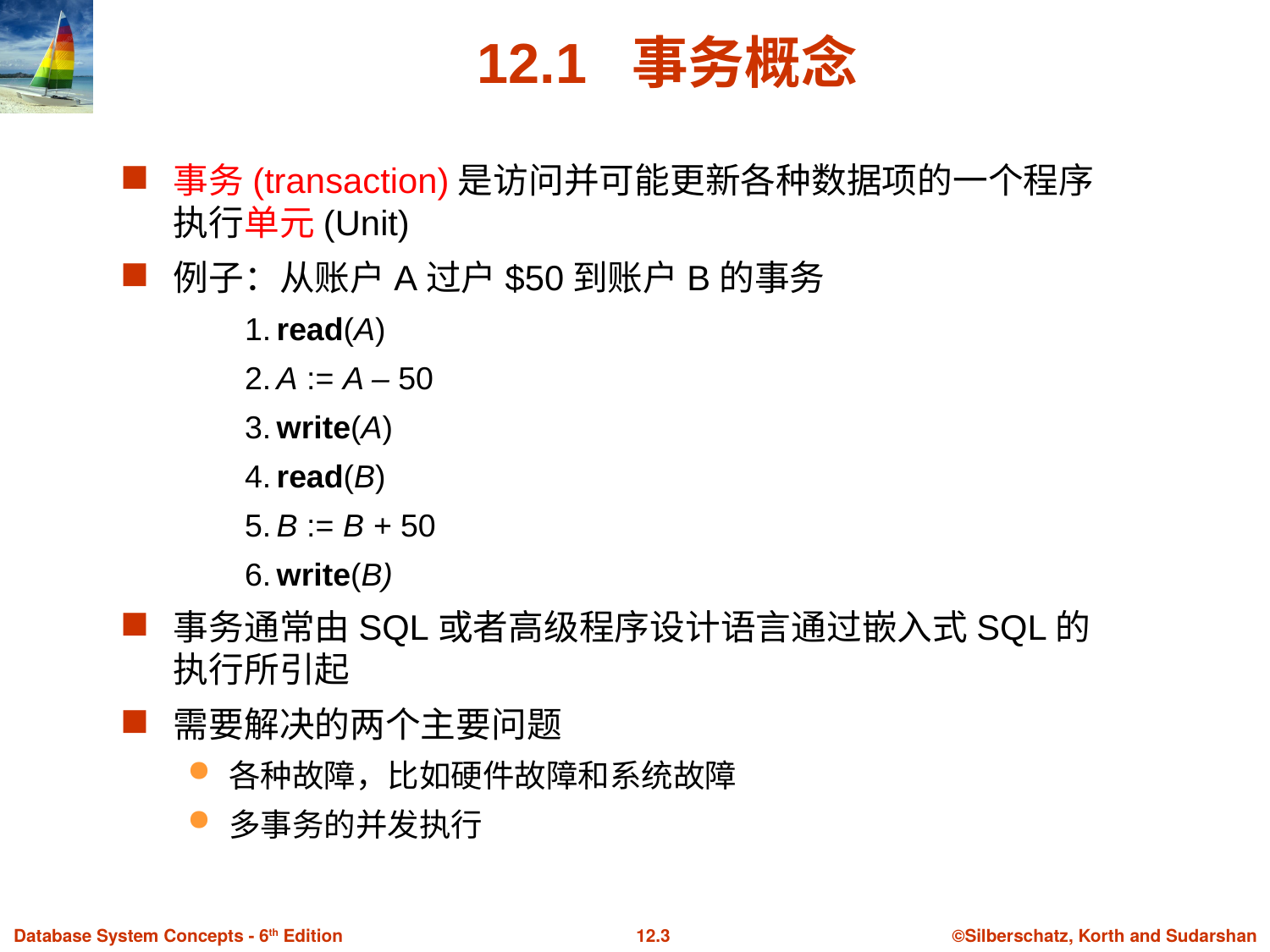

# 12.1  事务概念
事务(transaction)是访问并可能更新各种数据项的一个程序执行单元(Unit)
例子：从账户A过户$50到账户B的事务
1.	read(A)
2.	A := A – 50
3.	write(A)
4.	read(B)
5.	B := B + 50
6.	write(B)
事务通常由SQL或者高级程序设计语言通过嵌入式SQL的执行所引起
需要解决的两个主要问题
各种故障，比如硬件故障和系统故障
多事务的并发执行